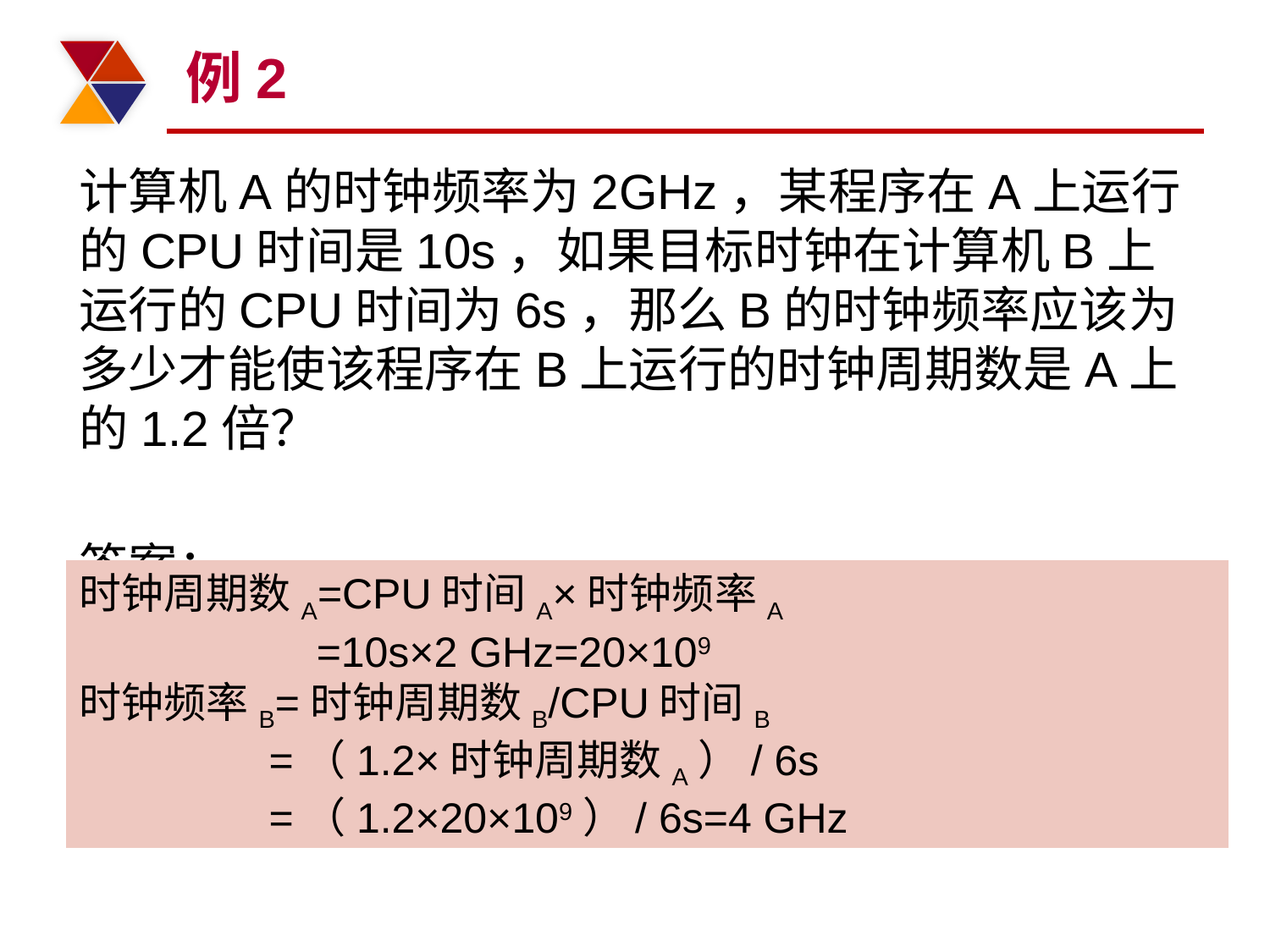

# 例2
计算机A的时钟频率为2GHz，某程序在A上运行的CPU时间是10s，如果目标时钟在计算机B上运行的CPU时间为6s，那么B的时钟频率应该为多少才能使该程序在B上运行的时钟周期数是A上的1.2倍？

答案：

时钟周期数A=CPU时间A×时钟频率A
                    =10s×2 GHz=20×109
时钟频率B=时钟周期数B/CPU时间B
                =（1.2×时钟周期数A）/ 6s
                =（1.2×20×109）/ 6s=4 GHz